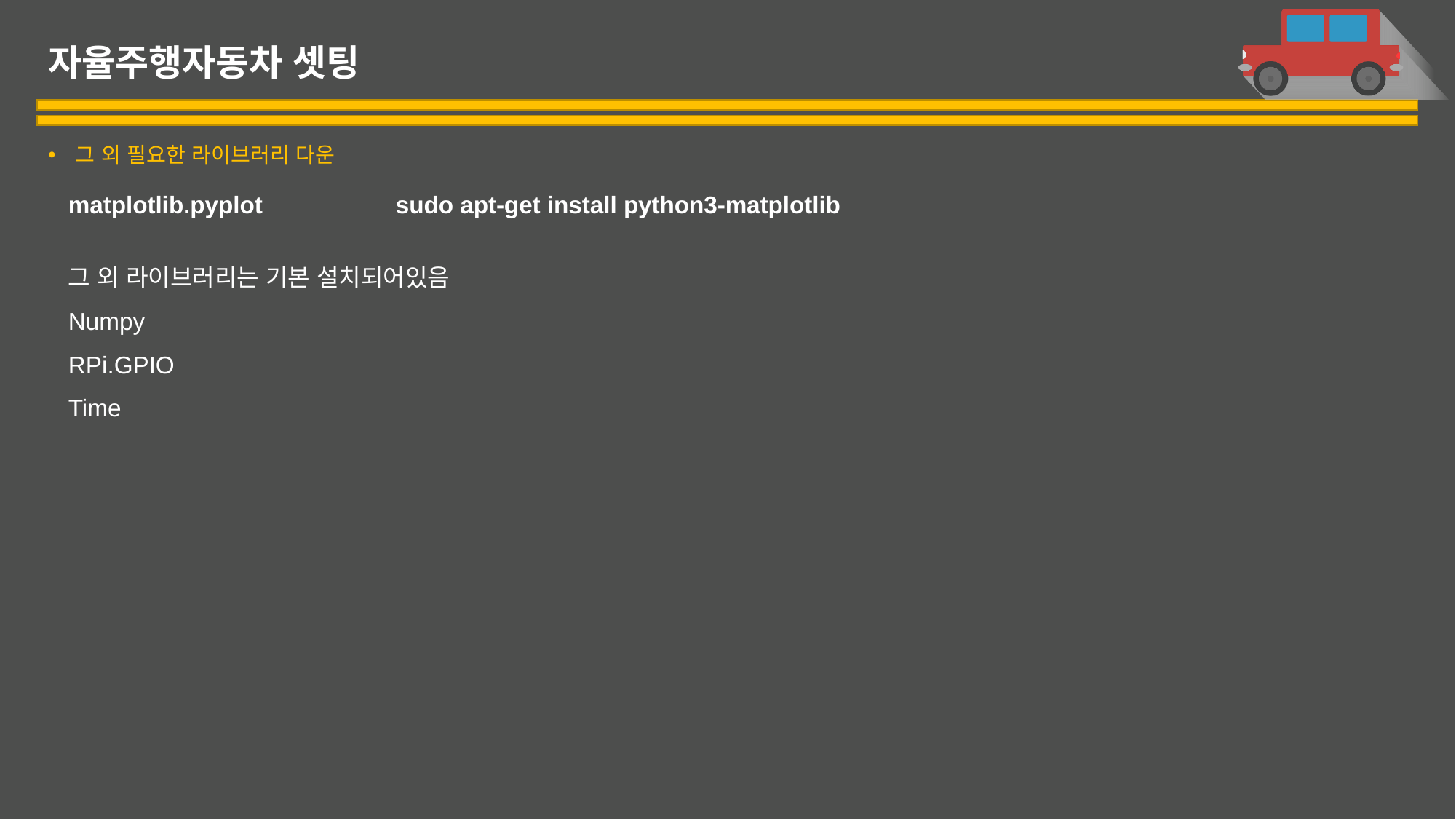

# 자율주행자동차 셋팅
그 외 필요한 라이브러리 다운
matplotlib.pyplot		sudo apt-get install python3-matplotlib

그 외 라이브러리는 기본 설치되어있음
Numpy
RPi.GPIO
Time